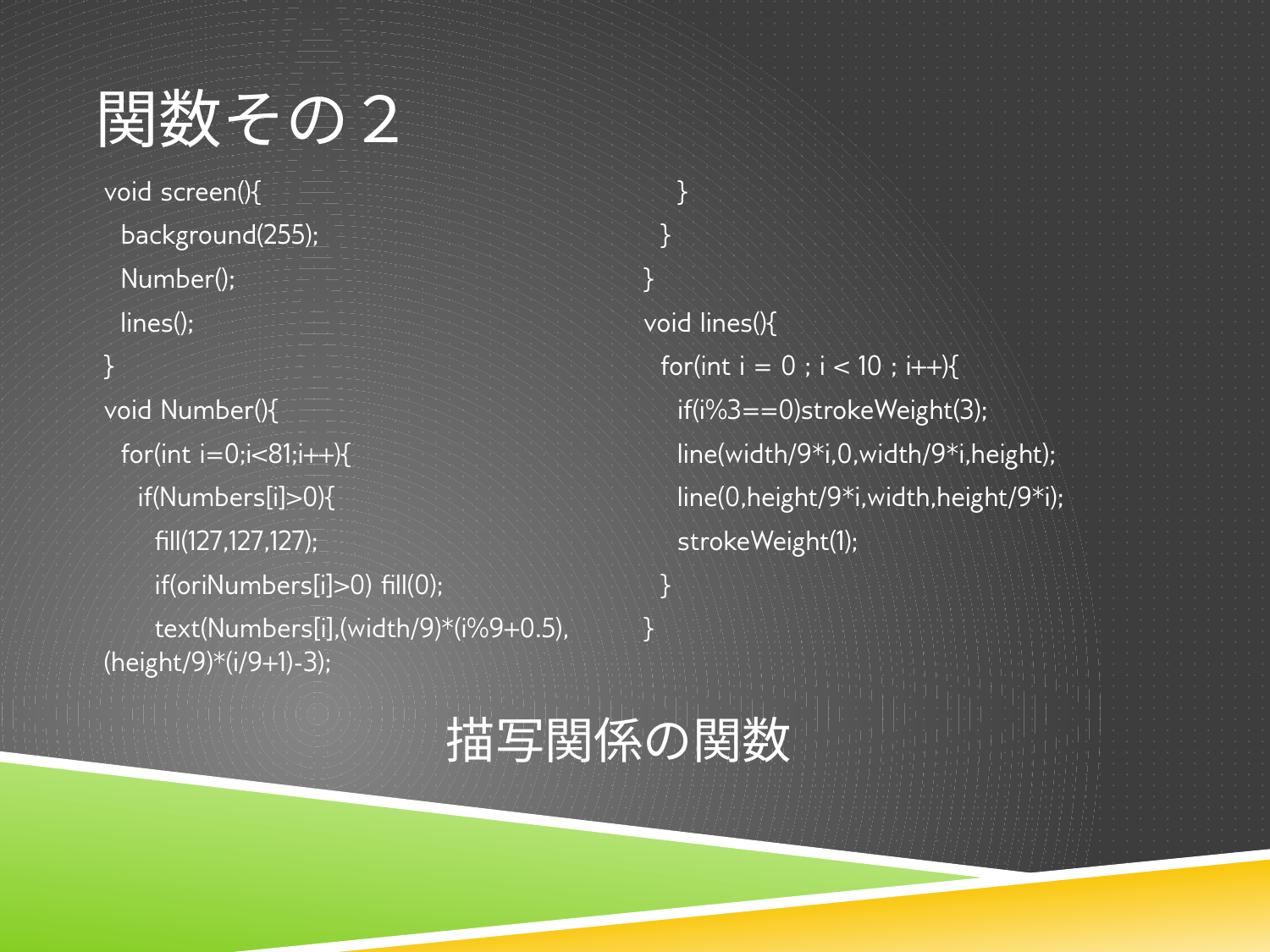

# 関数その２
void screen(){
  background(255);
  Number();
  lines();
}
void Number(){
  for(int i=0;i<81;i++){
    if(Numbers[i]>0){
      fill(127,127,127);
      if(oriNumbers[i]>0) fill(0);
      text(Numbers[i],(width/9)*(i%9+0.5),(height/9)*(i/9+1)-3);
    }
  }
}
void lines(){
  for(int i = 0 ; i < 10 ; i++){
    if(i%3==0)strokeWeight(3);
    line(width/9*i,0,width/9*i,height);
    line(0,height/9*i,width,height/9*i);
    strokeWeight(1);
  }
}
描写関係の関数